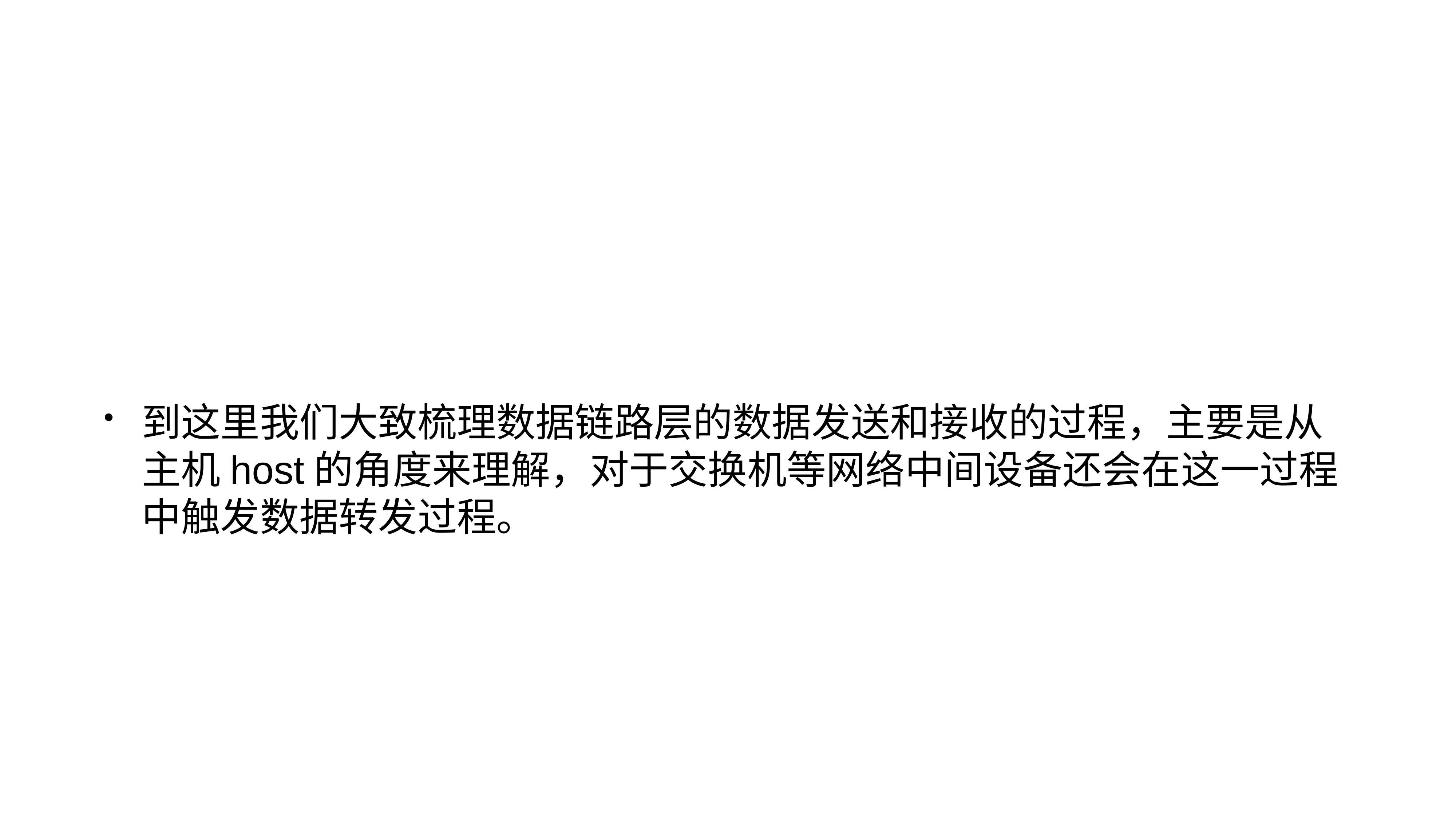

到这里我们大致梳理数据链路层的数据发送和接收的过程，主要是从主机host的角度来理解，对于交换机等网络中间设备还会在这一过程中触发数据转发过程。